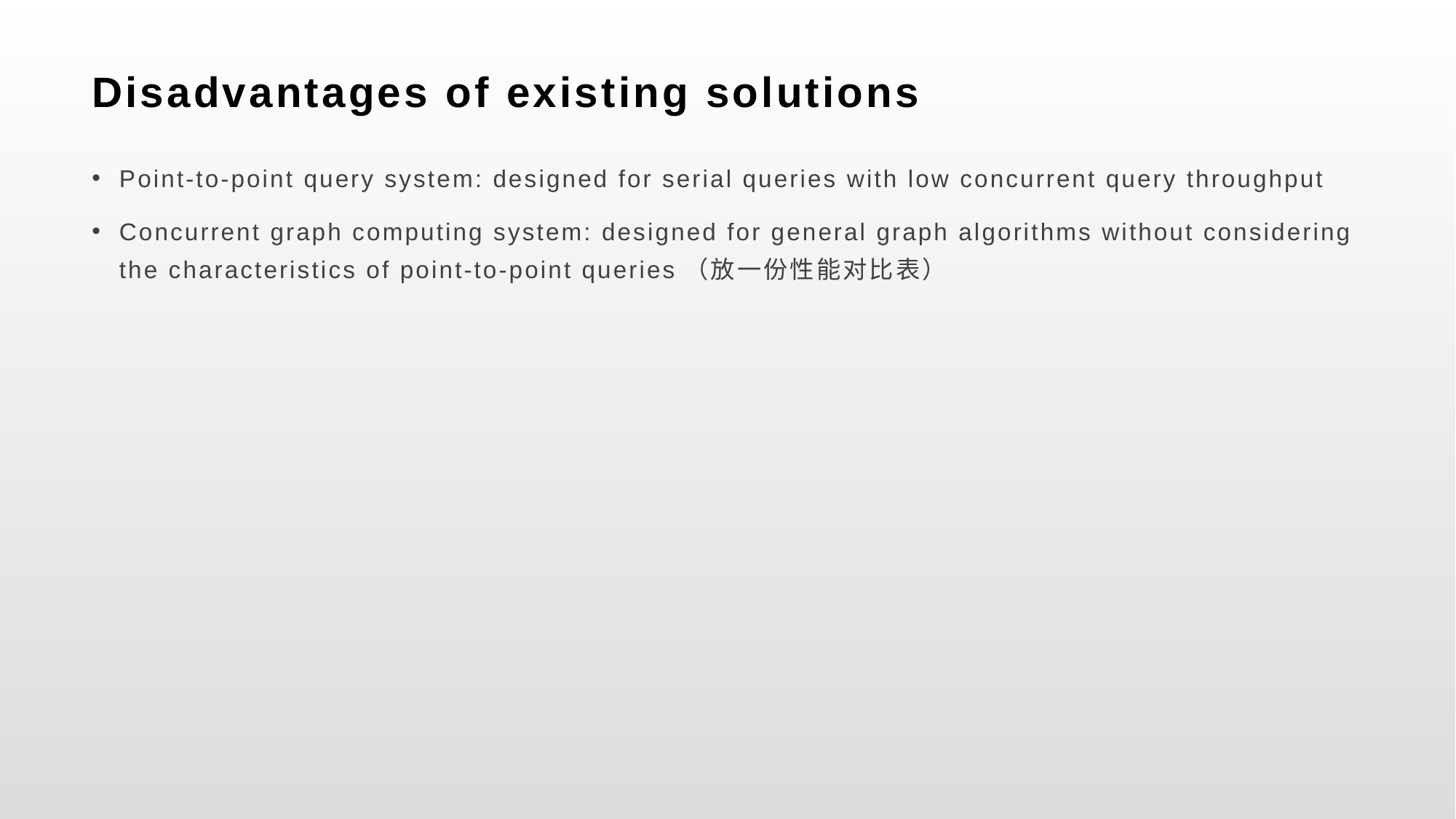

# Disadvantages of existing solutions
Point-to-point query system: designed for serial queries with low concurrent query throughput
Concurrent graph computing system: designed for general graph algorithms without considering the characteristics of point-to-point queries（放一份性能对比表）